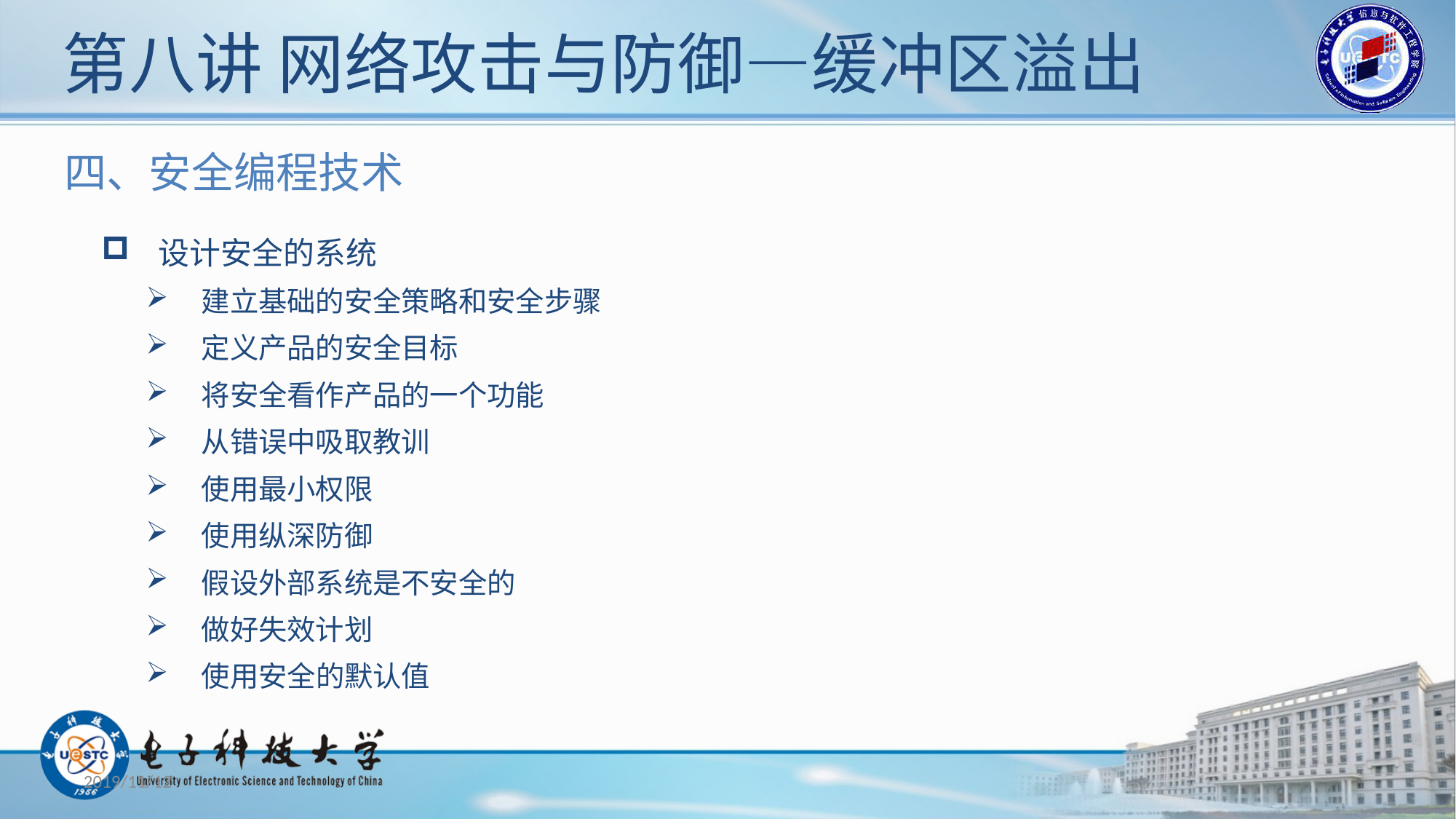

# 第八讲 网络攻击与防御—缓冲区溢出
四、安全编程技术
 设计安全的系统
 建立基础的安全策略和安全步骤
 定义产品的安全目标
 将安全看作产品的一个功能
 从错误中吸取教训
 使用最小权限
 使用纵深防御
 假设外部系统是不安全的
 做好失效计划
 使用安全的默认值
2019/11/12